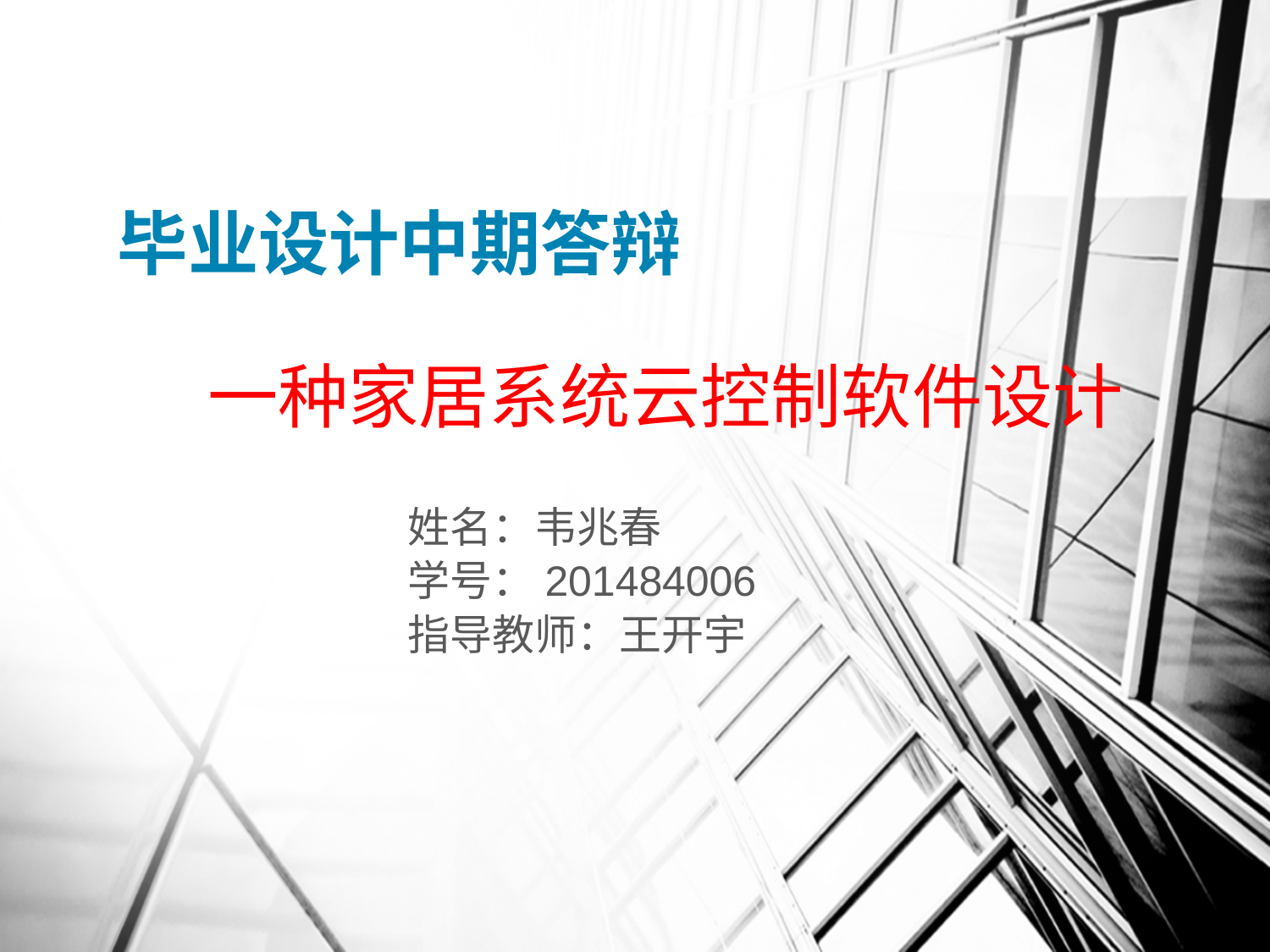

# 毕业设计中期答辩
一种家居系统云控制软件设计
姓名：韦兆春
学号：201484006
指导教师：王开宇